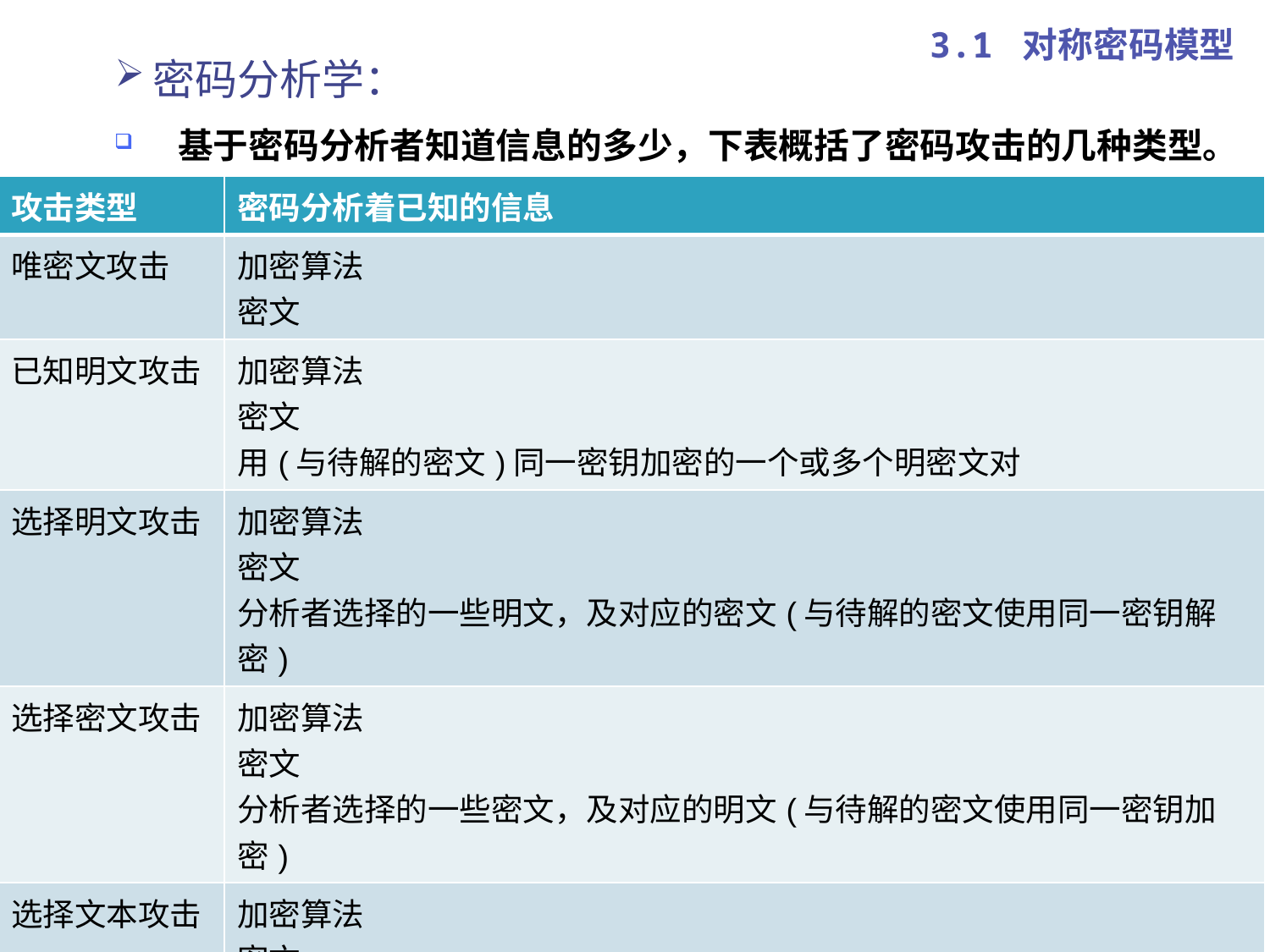

3.1 对称密码模型
密码分析学：
基于密码分析者知道信息的多少，下表概括了密码攻击的几种类型。
| 攻击类型 | 密码分析着已知的信息 |
| --- | --- |
| 唯密文攻击 | 加密算法 密文 |
| 已知明文攻击 | 加密算法 密文 用(与待解的密文)同一密钥加密的一个或多个明密文对 |
| 选择明文攻击 | 加密算法 密文 分析者选择的一些明文，及对应的密文(与待解的密文使用同一密钥解密) |
| 选择密文攻击 | 加密算法 密文 分析者选择的一些密文，及对应的明文(与待解的密文使用同一密钥加密) |
| 选择文本攻击 | 加密算法 密文 分析者选择的明文，及对应的密文(与待解的密文使用同一密钥加密) 分析者选择的一些密文，及对应的明文(与待解的密文使用同一密钥解密) |